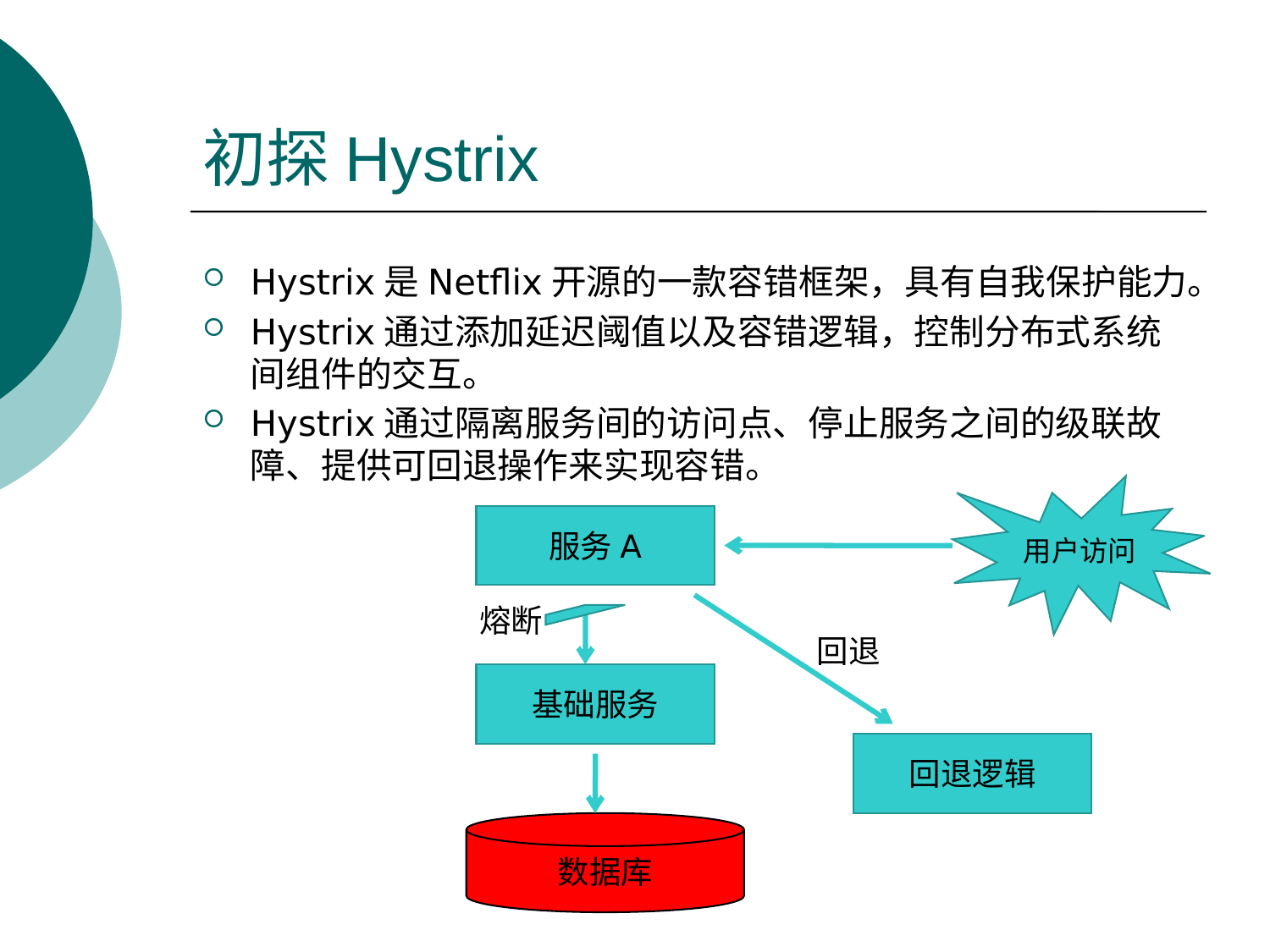

# 初探Hystrix
Hystrix是Netflix开源的一款容错框架，具有自我保护能力。
Hystrix通过添加延迟阈值以及容错逻辑，控制分布式系统间组件的交互。
Hystrix通过隔离服务间的访问点、停止服务之间的级联故障、提供可回退操作来实现容错。
用户访问
服务A
熔断

回退
基础服务
回退逻辑
数据库